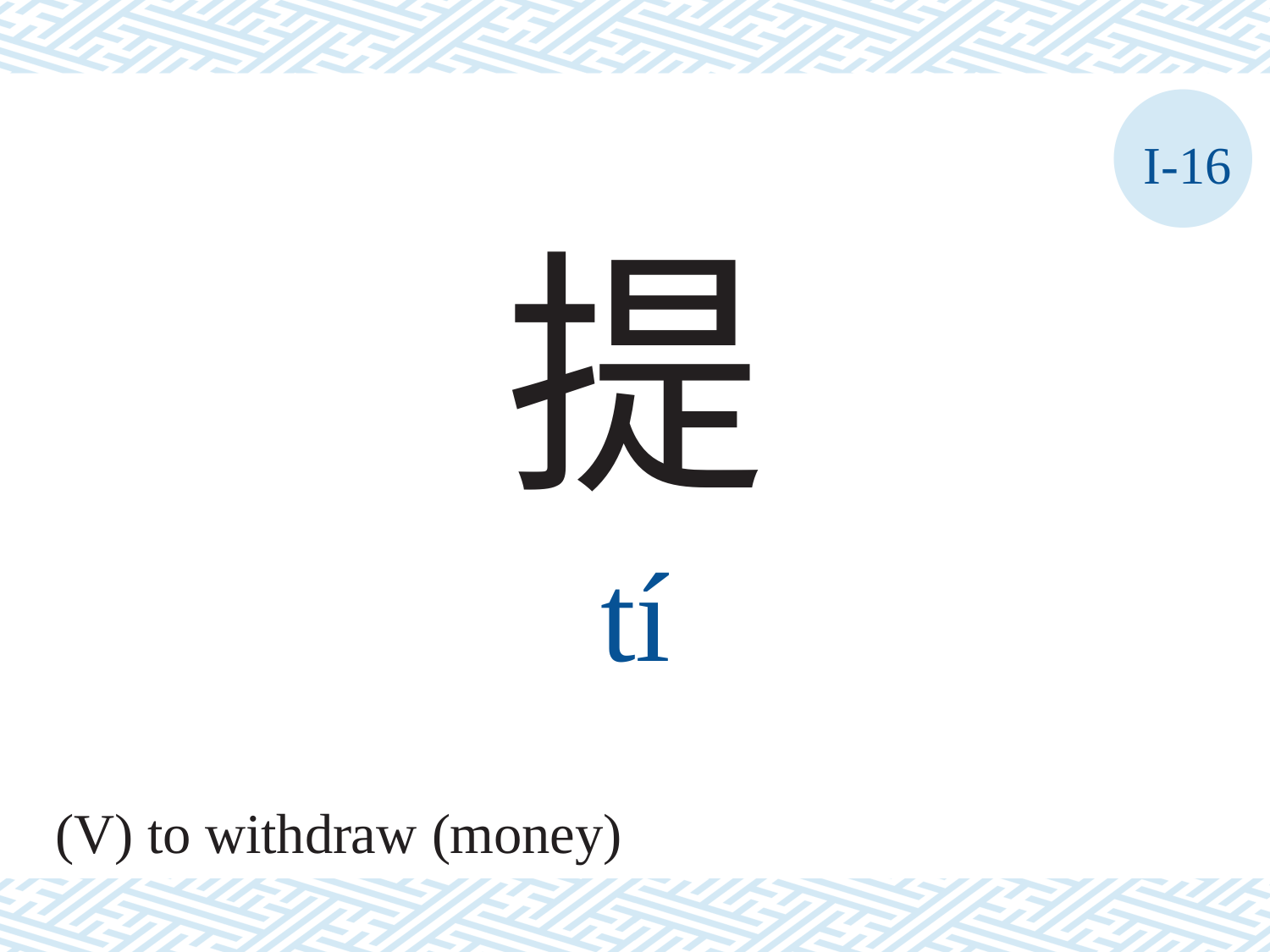

I-16
提
tí
(V) to withdraw (money)